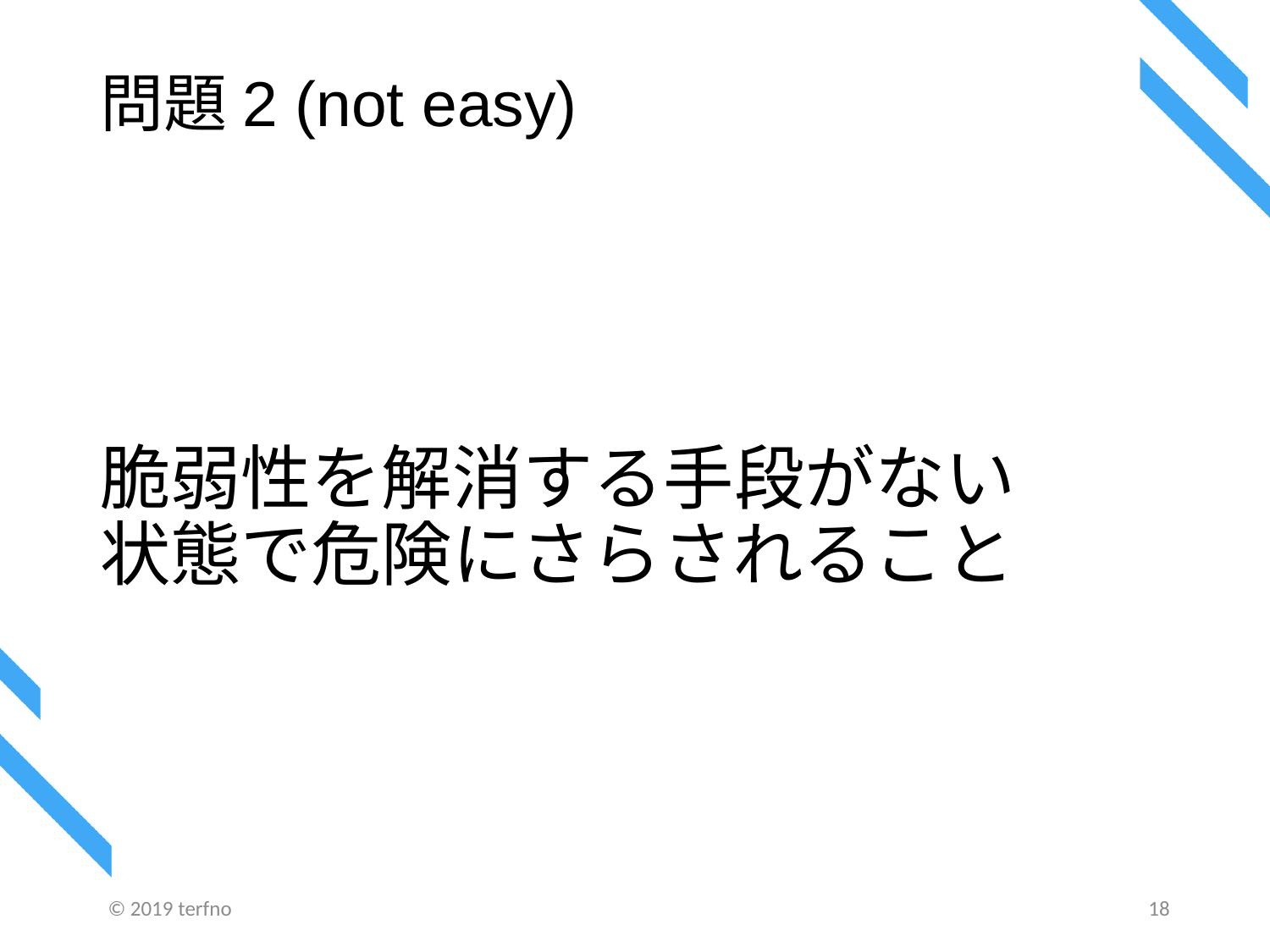

# 問題2 (not easy)
脆弱性を解消する手段がない
状態で危険にさらされること
© 2019 terfno
18